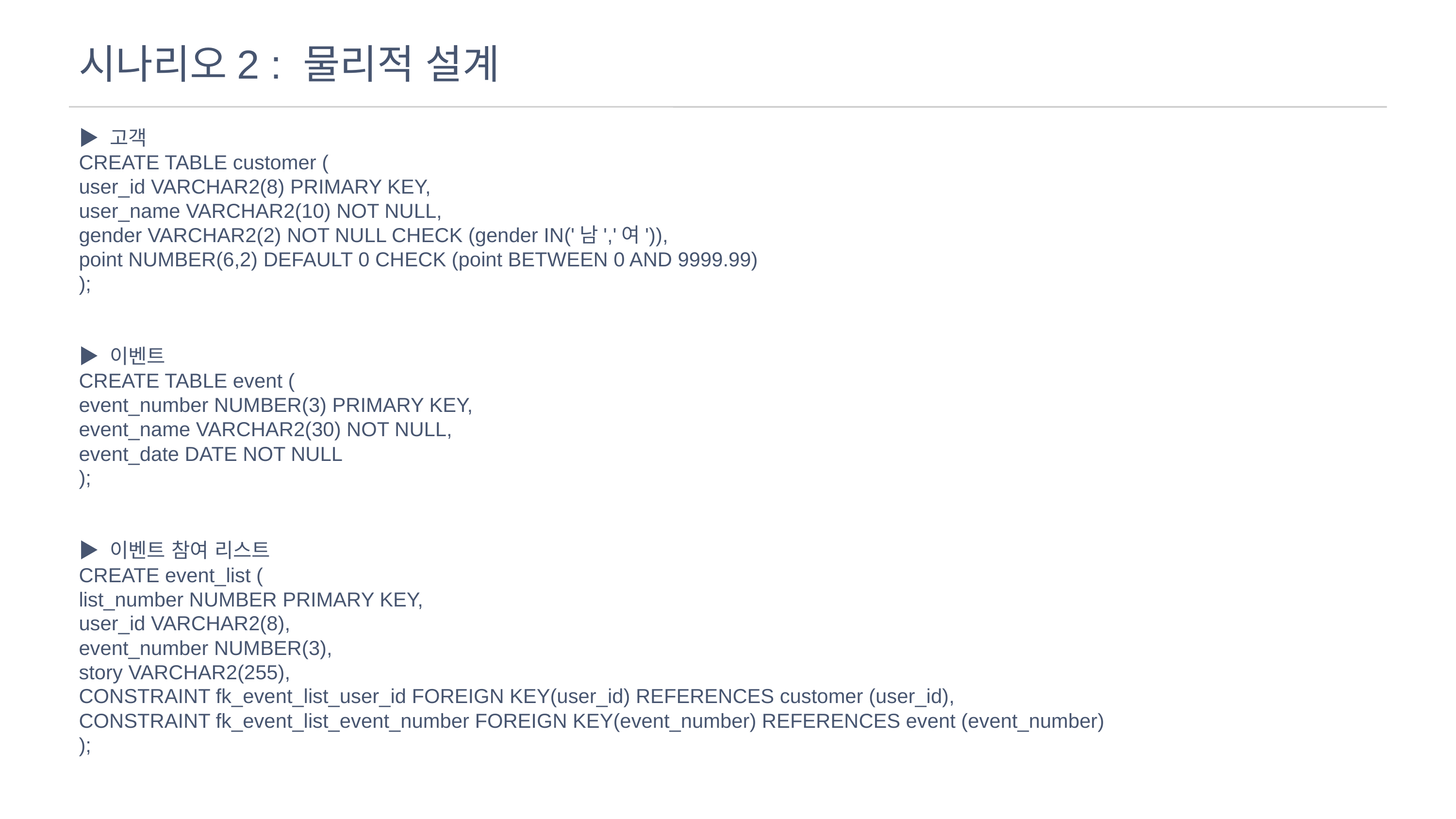

시나리오2 : 물리적 설계

▶ 고객
CREATE TABLE customer (
user_id VARCHAR2(8) PRIMARY KEY,
user_name VARCHAR2(10) NOT NULL,
gender VARCHAR2(2) NOT NULL CHECK (gender IN('남','여')),
point NUMBER(6,2) DEFAULT 0 CHECK (point BETWEEN 0 AND 9999.99)
);

▶ 이벤트
CREATE TABLE event (
event_number NUMBER(3) PRIMARY KEY,
event_name VARCHAR2(30) NOT NULL,
event_date DATE NOT NULL
);

▶ 이벤트 참여 리스트
CREATE event_list (
list_number NUMBER PRIMARY KEY,
user_id VARCHAR2(8),
event_number NUMBER(3),
story VARCHAR2(255),
CONSTRAINT fk_event_list_user_id FOREIGN KEY(user_id) REFERENCES customer (user_id),
CONSTRAINT fk_event_list_event_number FOREIGN KEY(event_number) REFERENCES event (event_number)
);